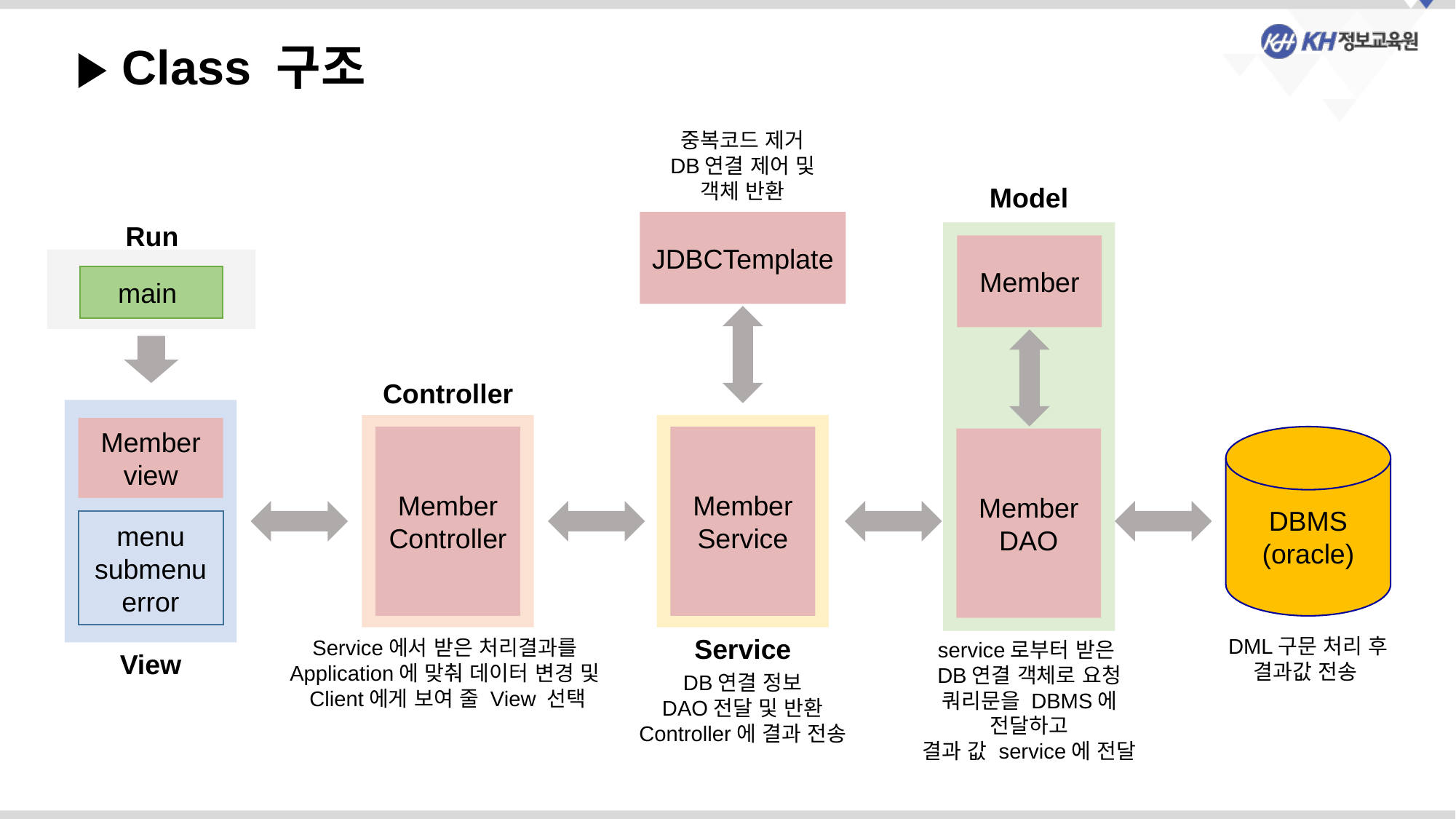

▶ Class 구조
중복코드 제거
DB연결 제어 및
객체 반환
Model

Member

Member
DAO
JDBCTemplate
Run

main

Controller

Member
Controller

Member view
menu
submenu
error
View

Member
Service
DBMS
(oracle)

Service
DML구문 처리 후 결과값 전송
Service에서 받은 처리결과를
Application에 맞춰 데이터 변경 및
Client에게 보여 줄 View 선택
service로부터 받은
DB연결 객체로 요청
쿼리문을 DBMS에
전달하고
결과 값 service에 전달
DB연결 정보
DAO전달 및 반환
Controller에 결과 전송